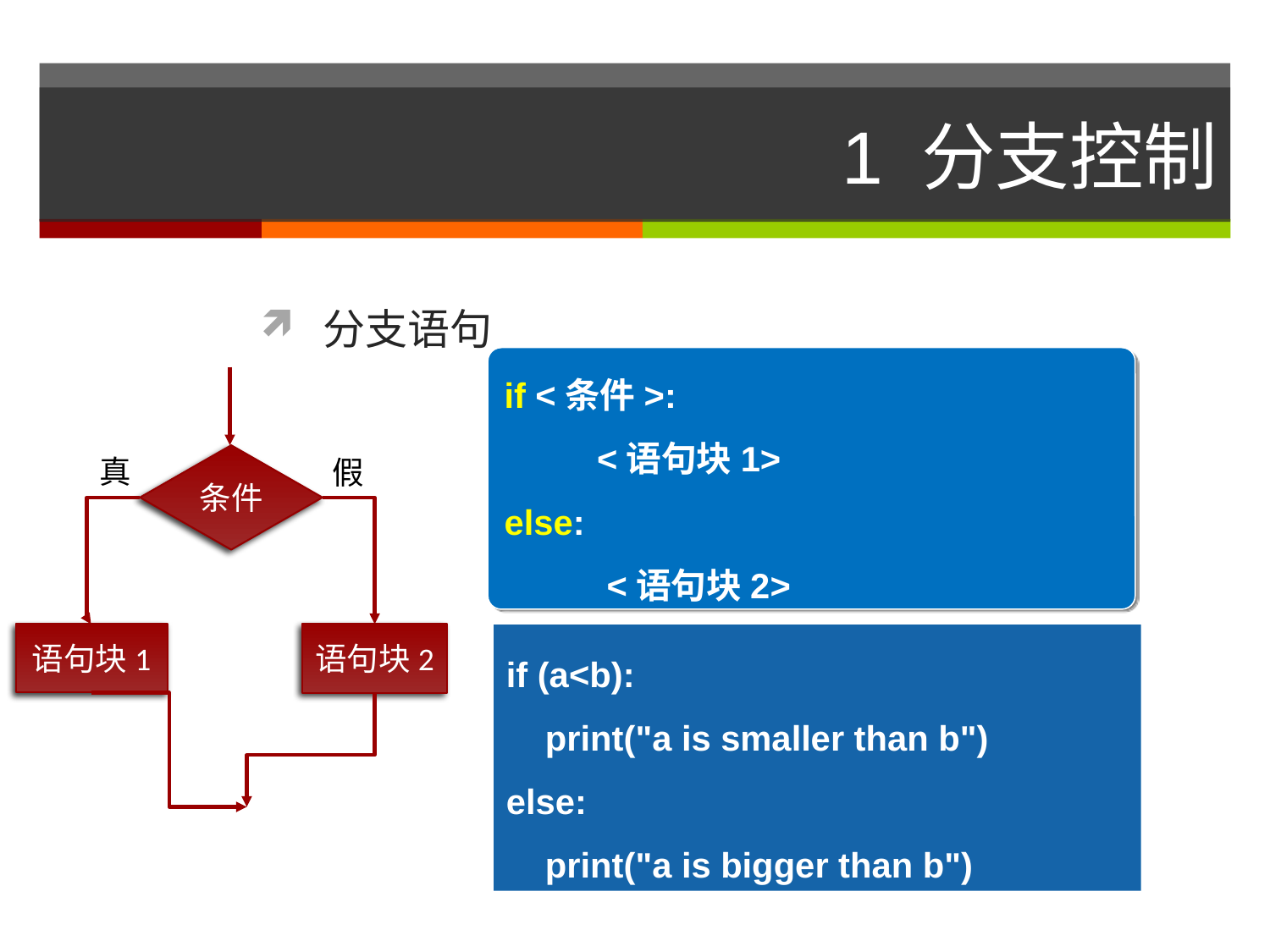

# 1 分支控制
分支语句
if <条件>:
   <语句块1>
else:
    <语句块2>
真
条件
假
语句块1
语句块2
if (a<b):
    print("a is smaller than b")
else:
    print("a is bigger than b")